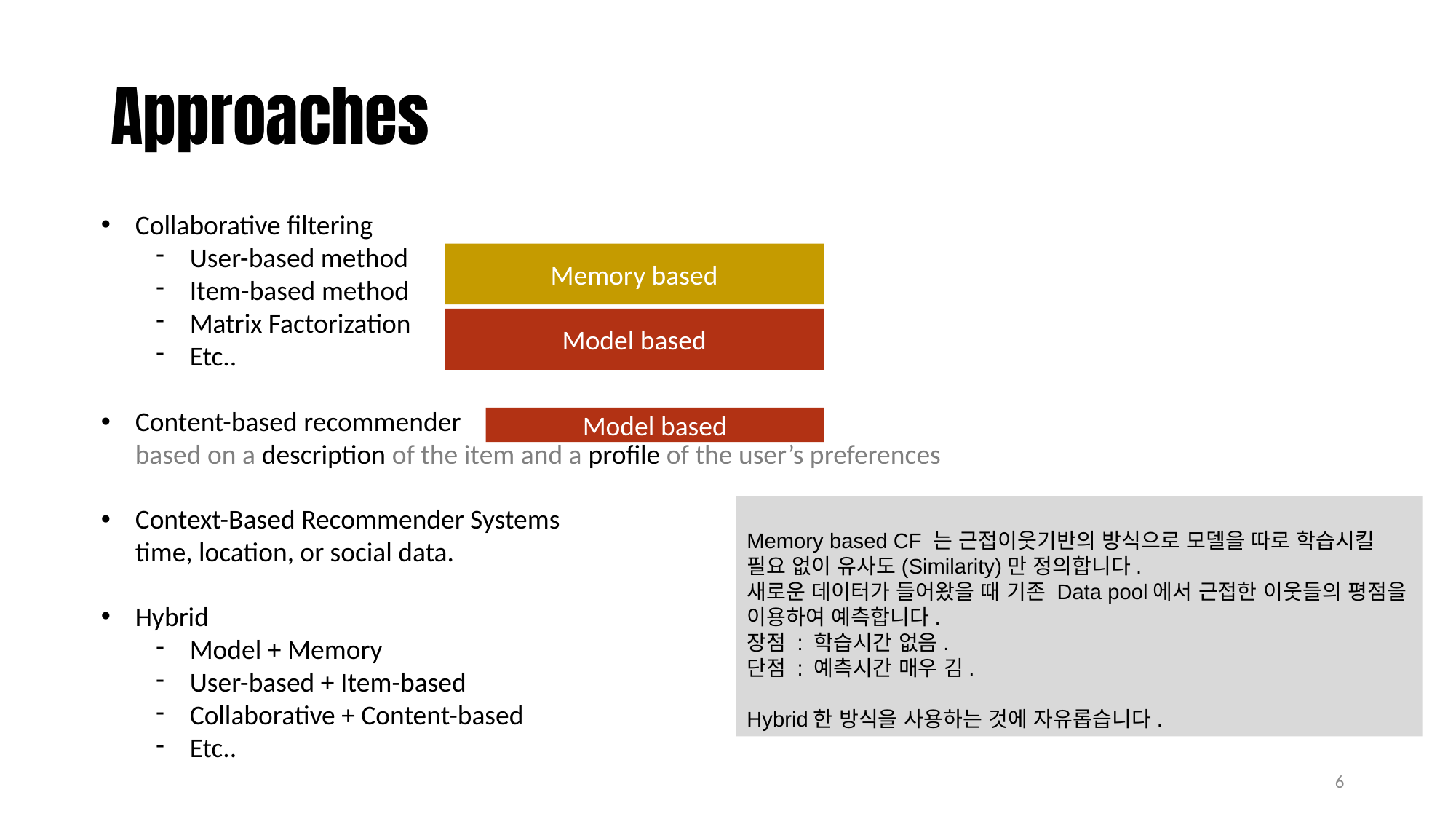

# Approaches
Collaborative filtering
User-based method
Item-based method
Matrix Factorization
Etc..
Memory based
Model based
Content-based recommender
based on a description of the item and a profile of the user’s preferences
Model based
Context-Based Recommender Systems
time, location, or social data.

Memory based CF 는 근접이웃기반의 방식으로 모델을 따로 학습시킬 필요 없이 유사도(Similarity)만 정의합니다.
새로운 데이터가 들어왔을 때 기존 Data pool에서 근접한 이웃들의 평점을 이용하여 예측합니다.
장점 : 학습시간 없음.
단점 : 예측시간 매우 김.
Hybrid한 방식을 사용하는 것에 자유롭습니다.
Hybrid
Model + Memory
User-based + Item-based
Collaborative + Content-based
Etc..
6